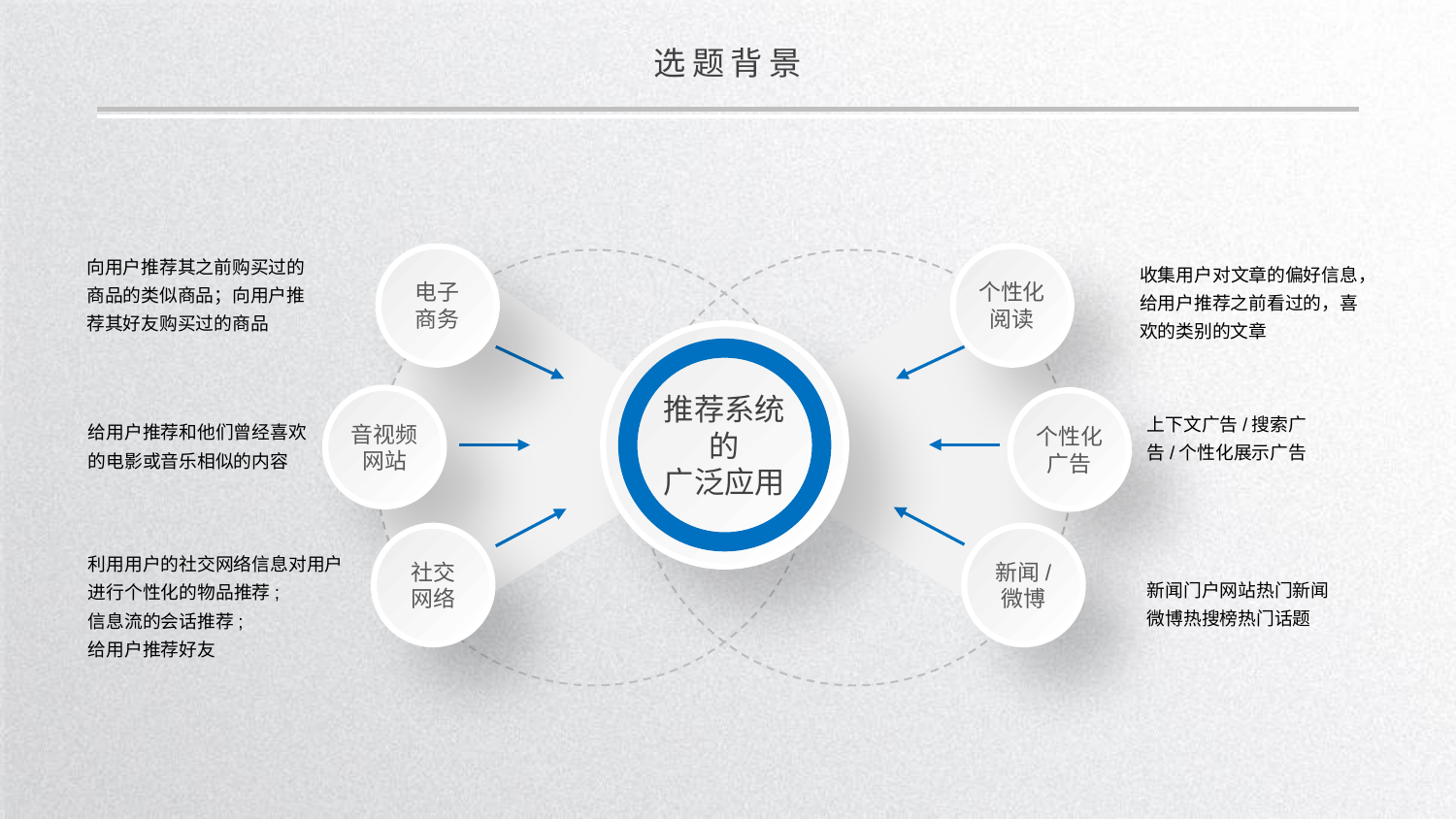

选题背景
向用户推荐其之前购买过的商品的类似商品；向用户推荐其好友购买过的商品
个性化阅读
电子
商务

收集用户对文章的偏好信息，给用户推荐之前看过的，喜欢的类别的文章

推荐系统
的
广泛应用

音视频网站
个性化广告
上下文广告/搜索广
告/个性化展示广告
给用户推荐和他们曾经喜欢的电影或音乐相似的内容
社交
网络
新闻/
微博
利用用户的社交网络信息对用户进行个性化的物品推荐;
信息流的会话推荐;
给用户推荐好友
新闻门户网站热门新闻
微博热搜榜热门话题